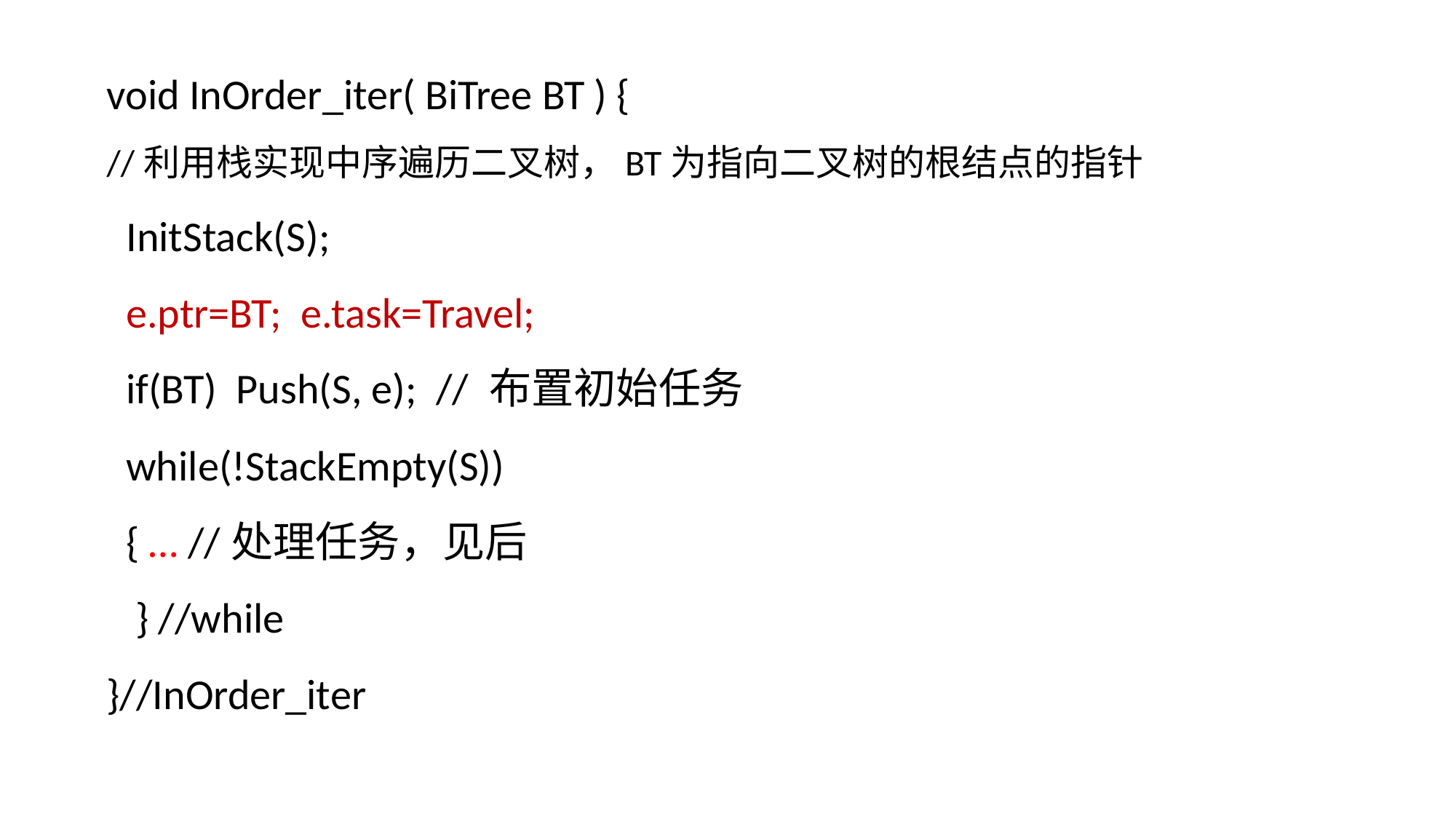

void InOrder_iter( BiTree BT ) {
//利用栈实现中序遍历二叉树，BT为指向二叉树的根结点的指针
  InitStack(S);
  e.ptr=BT;  e.task=Travel;
  if(BT)  Push(S, e);  // 布置初始任务
  while(!StackEmpty(S))
  { … //处理任务，见后
   } //while
}//InOrder_iter